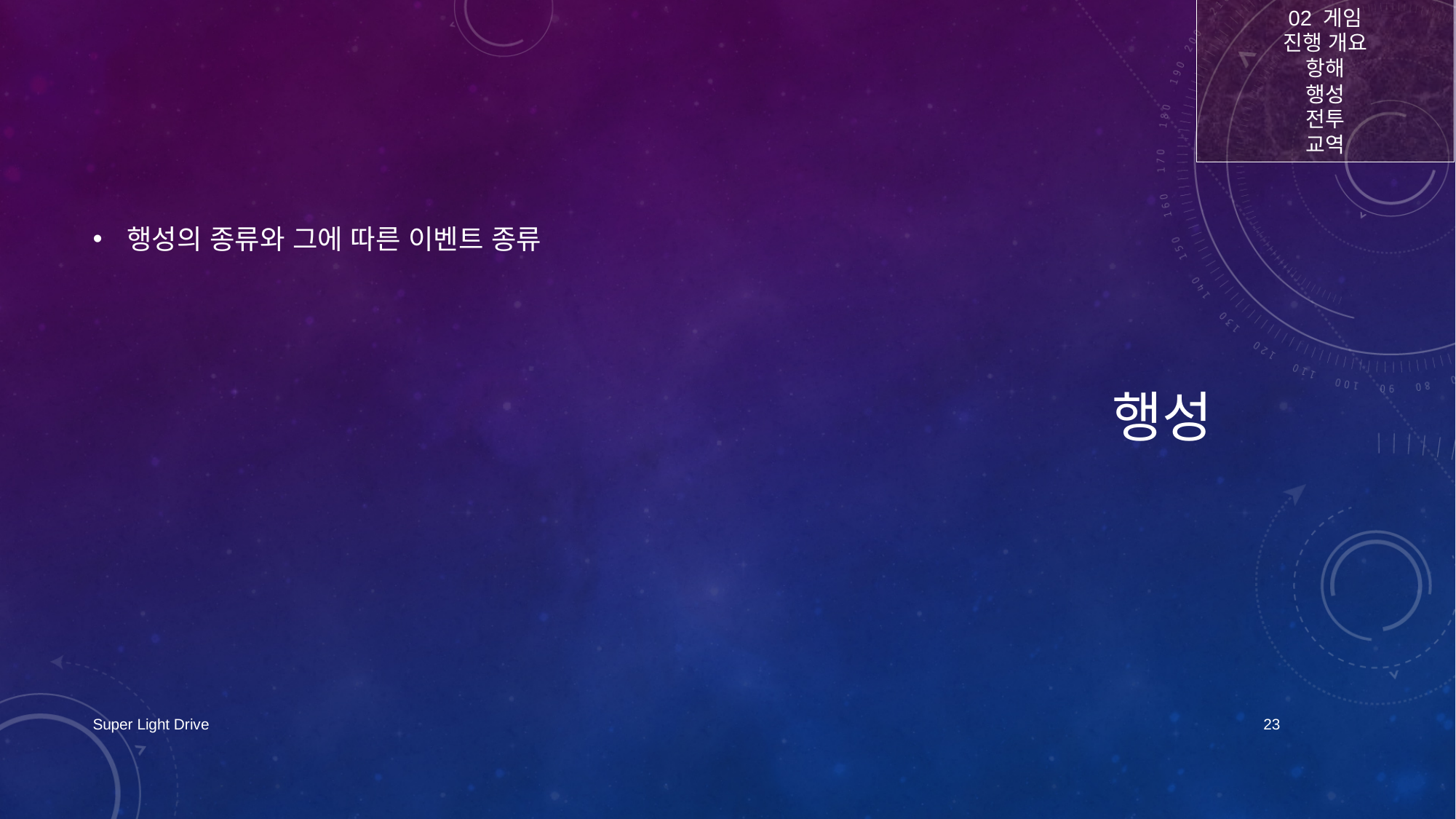

02 게임
진행 개요
항해
행성
전투
교역
# 행성

행성의 종류와 그에 따른 이벤트 종류
Super Light Drive
23